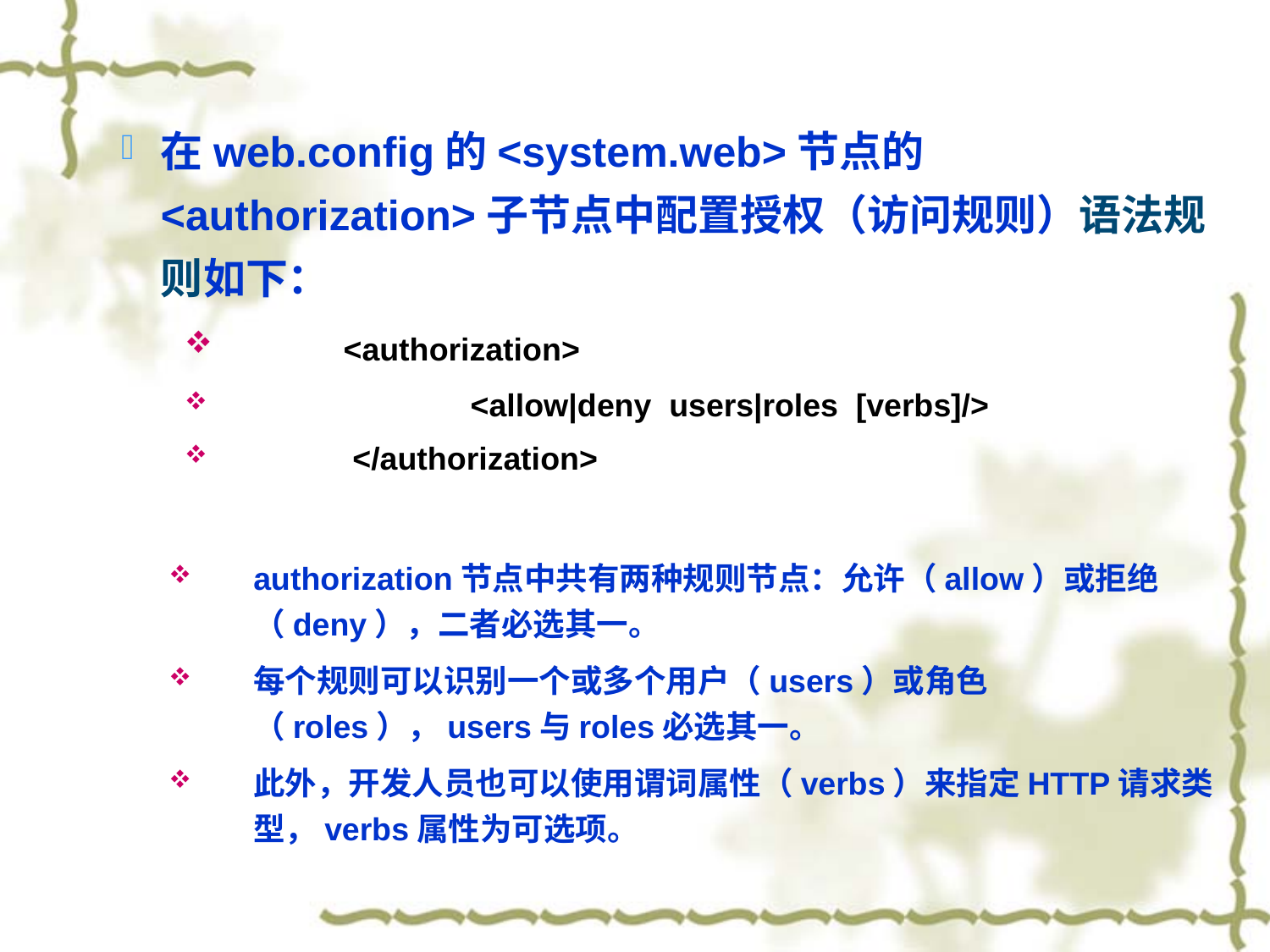

在web.config的<system.web>节点的<authorization>子节点中配置授权（访问规则）语法规则如下：
	<authorization>
        		<allow|deny  users|roles  [verbs]/>
   	 </authorization>

authorization节点中共有两种规则节点：允许（allow）或拒绝（deny），二者必选其一。
每个规则可以识别一个或多个用户（users）或角色（roles），users与roles必选其一。
此外，开发人员也可以使用谓词属性（verbs）来指定HTTP请求类型，verbs属性为可选项。